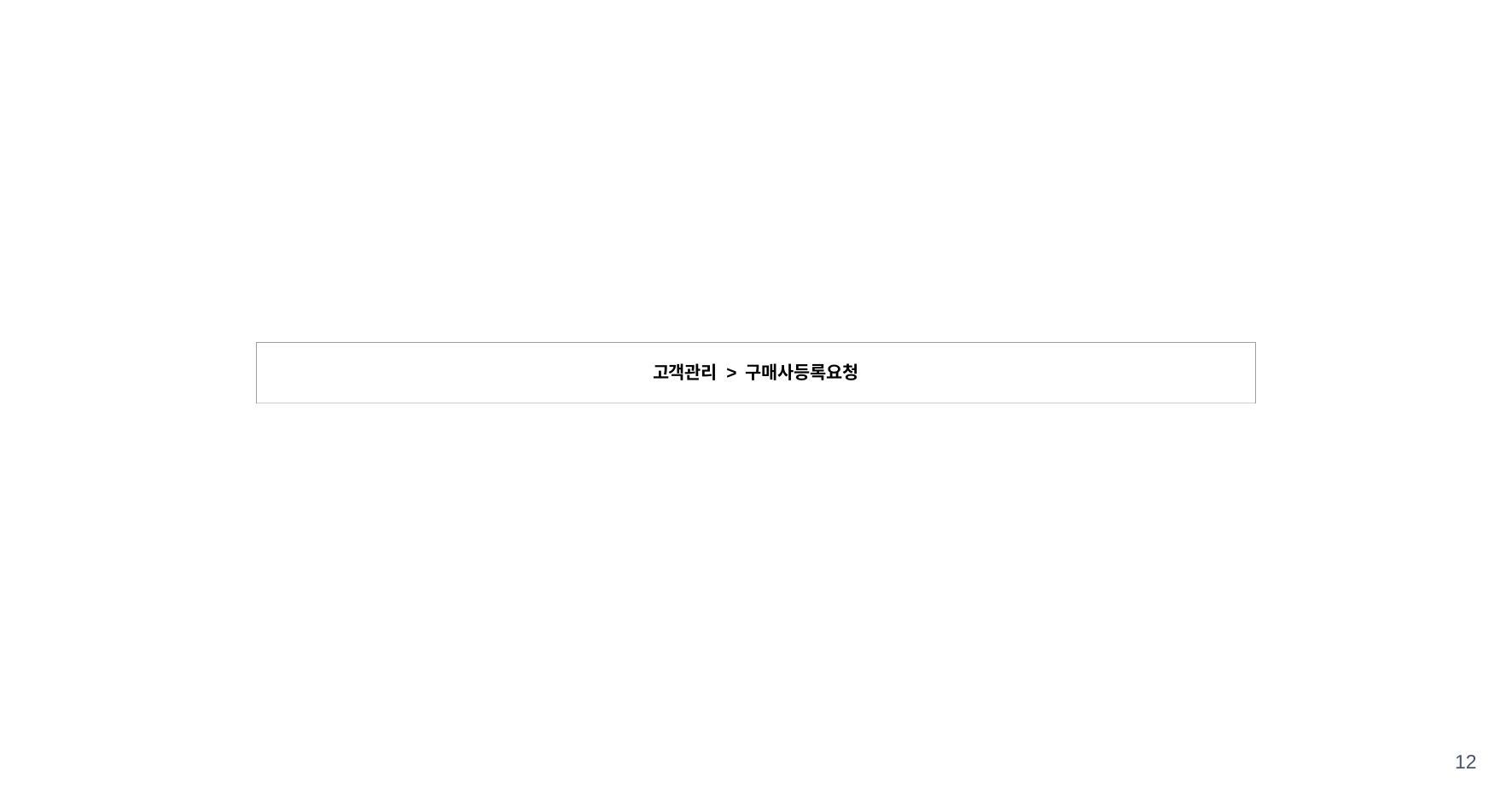

| 고객관리 > 구매사등록요청 |
| --- |
12